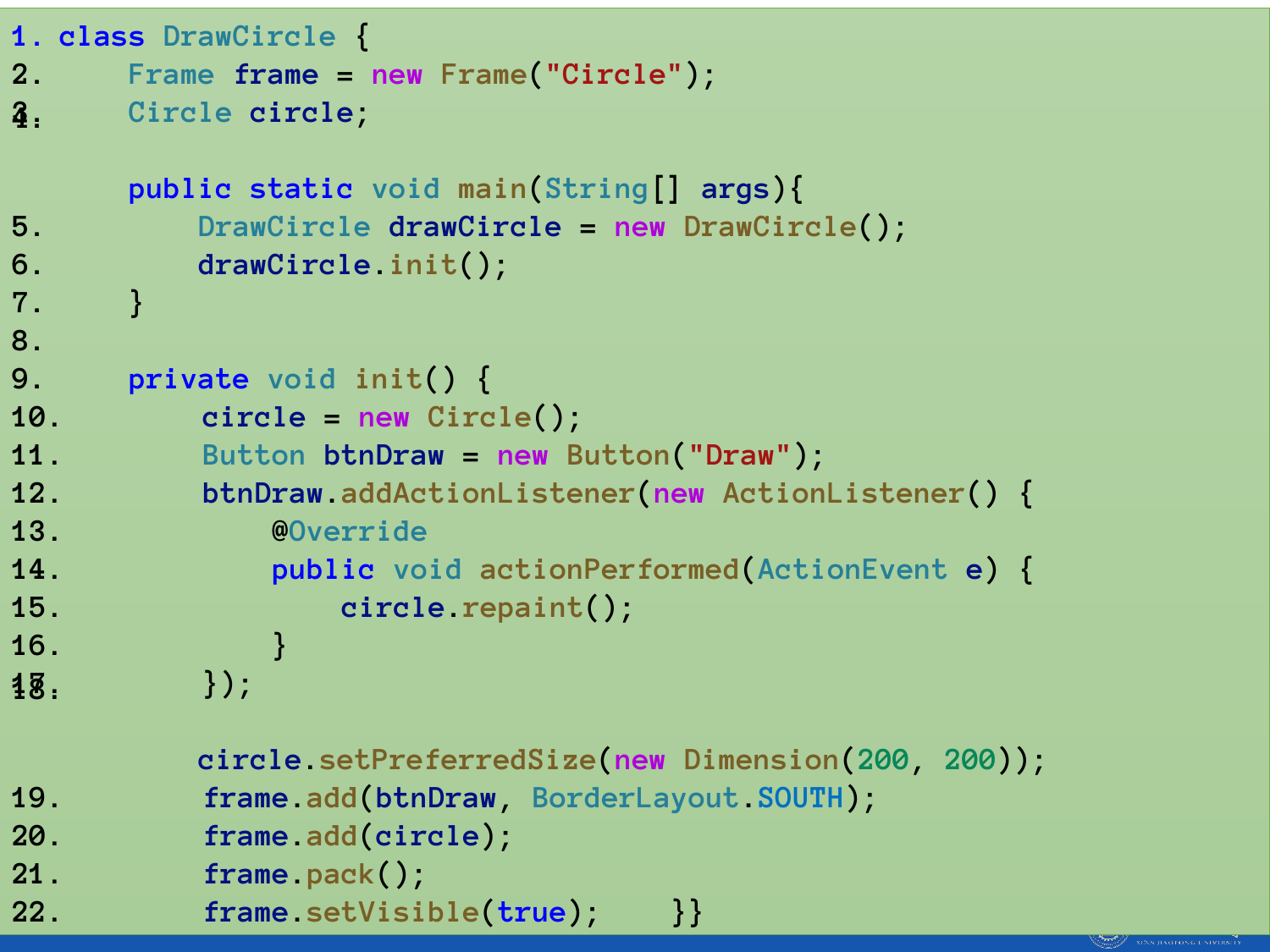

class DrawCircle {
    Frame frame = new Frame("Circle");
    Circle circle;
    public static void main(String[] args){
        DrawCircle drawCircle = new DrawCircle();
        drawCircle.init();
    }

    private void init() {
        circle = new Circle();
        Button btnDraw = new Button("Draw");
        btnDraw.addActionListener(new ActionListener() {
            @Override
            public void actionPerformed(ActionEvent e) {
                circle.repaint();
            }
        });
        circle.setPreferredSize(new Dimension(200, 200));
        frame.add(btnDraw, BorderLayout.SOUTH);
        frame.add(circle);
        frame.pack();
        frame.setVisible(true);    }}
3
基本控制组件
PART
画布
画布(Canvas)